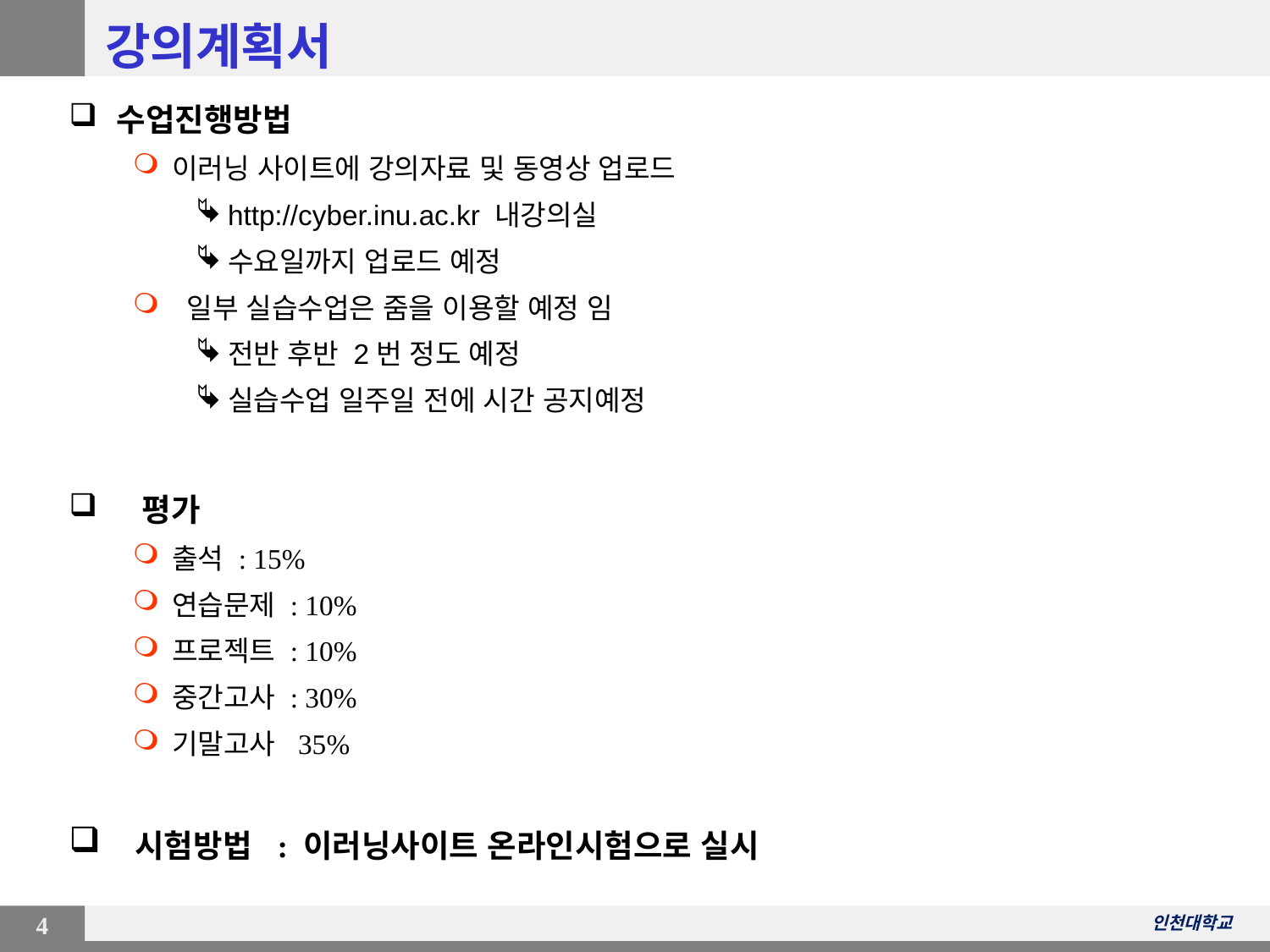

# 강의계획서
수업진행방법
이러닝 사이트에 강의자료 및 동영상 업로드
http://cyber.inu.ac.kr 내강의실
수요일까지 업로드 예정
 일부 실습수업은 줌을 이용할 예정 임
전반 후반 2번 정도 예정
실습수업 일주일 전에 시간 공지예정

  평가
출석 : 15%
연습문제 : 10%
프로젝트 : 10%
중간고사 : 30%
기말고사  35%

 시험방법  : 이러닝사이트 온라인시험으로 실시